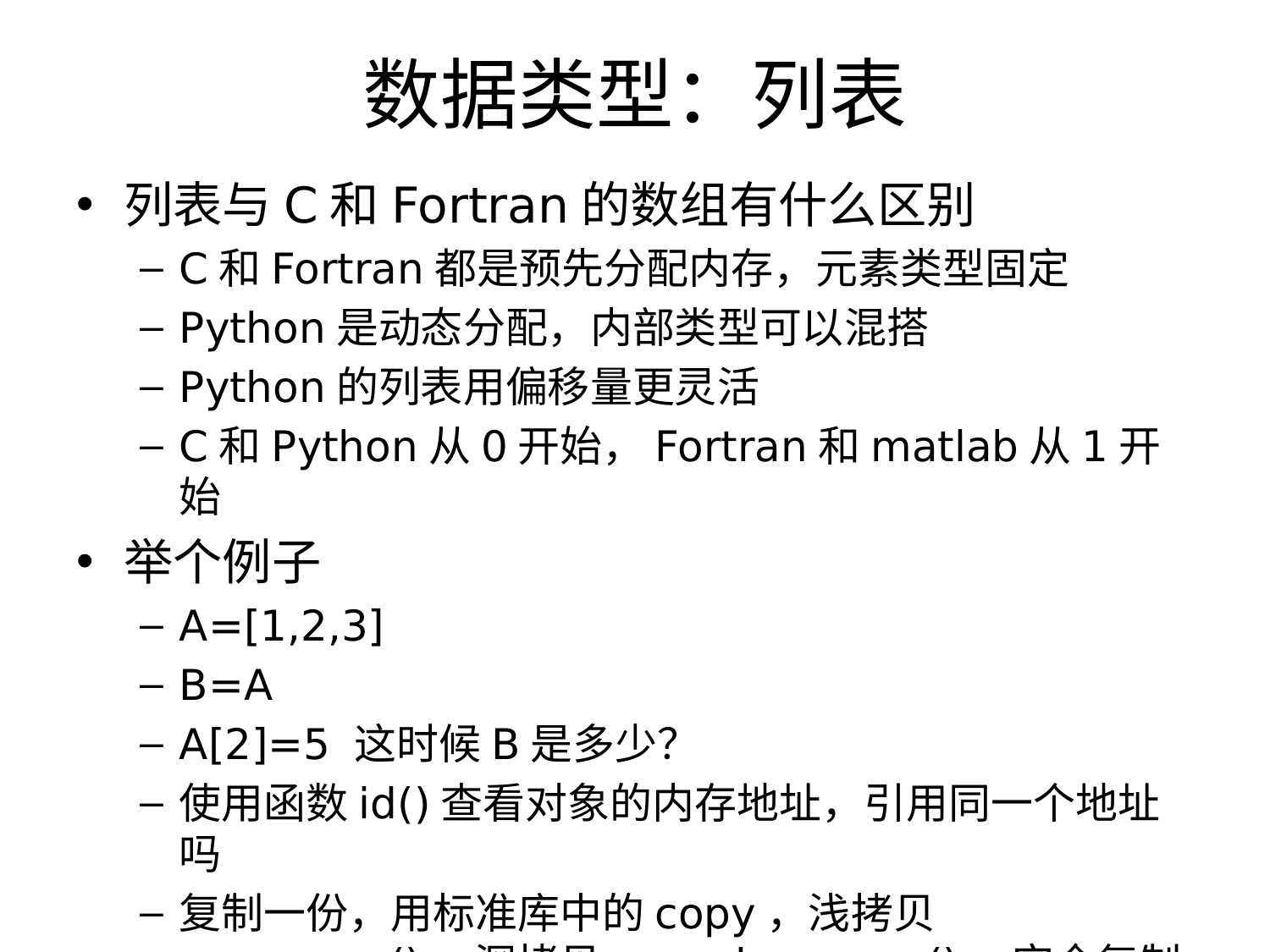

# 数据类型：列表
列表与C和Fortran的数组有什么区别
C和Fortran都是预先分配内存，元素类型固定
Python是动态分配，内部类型可以混搭
Python的列表用偏移量更灵活
C和Python从0开始，Fortran和matlab从1开始
举个例子
A=[1,2,3]
B=A
A[2]=5 这时候B是多少？
使用函数id()查看对象的内存地址，引用同一个地址吗
复制一份，用标准库中的copy，浅拷贝copy.copy()，深拷贝copy.deepcopy()，完全复制用深拷贝